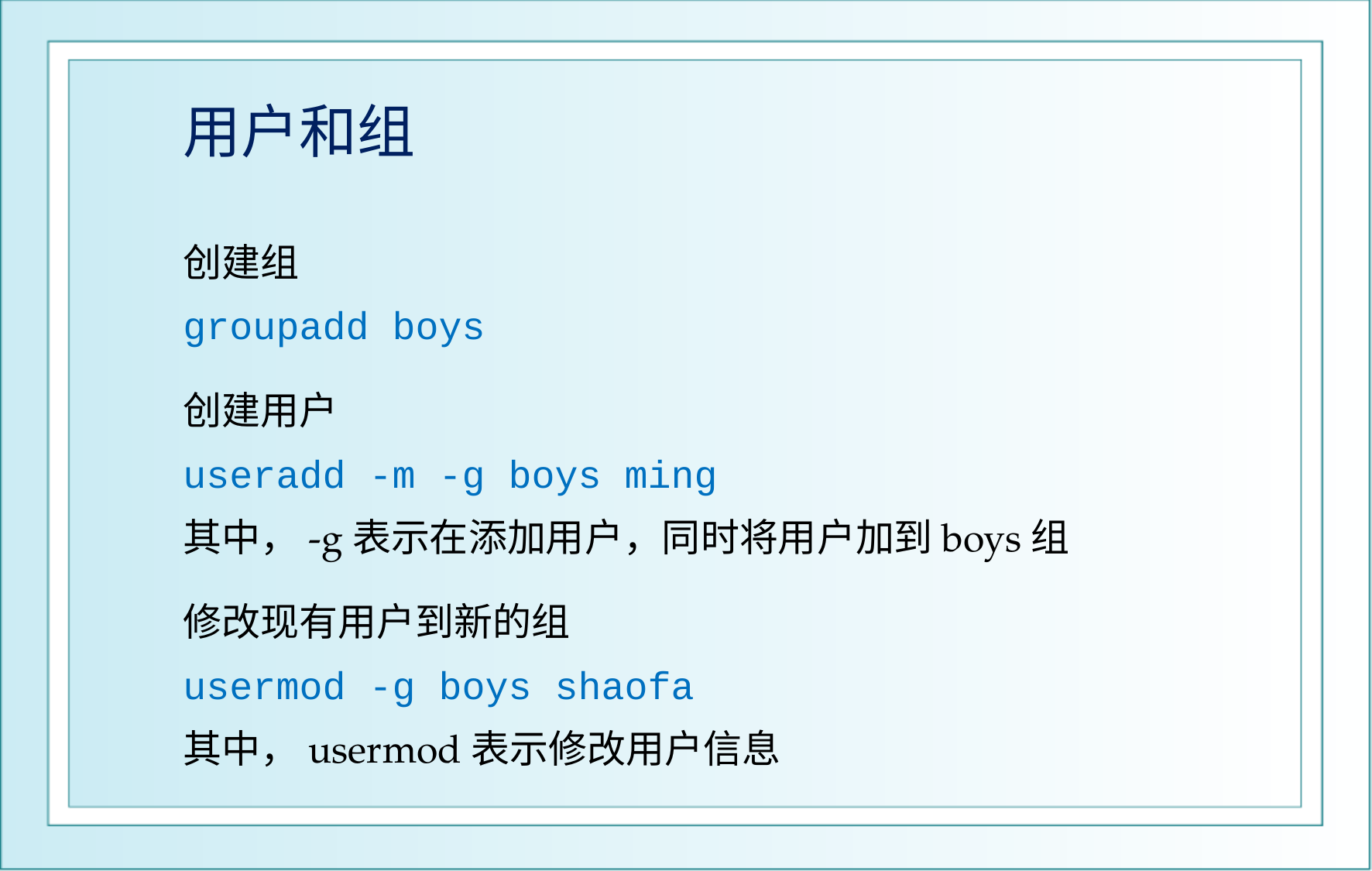

# 用户和组
创建组
groupadd boys
创建用户
useradd -m -g boys ming
其中，-g表示在添加用户，同时将用户加到boys组
修改现有用户到新的组
usermod -g boys shaofa
其中，usermod表示修改用户信息